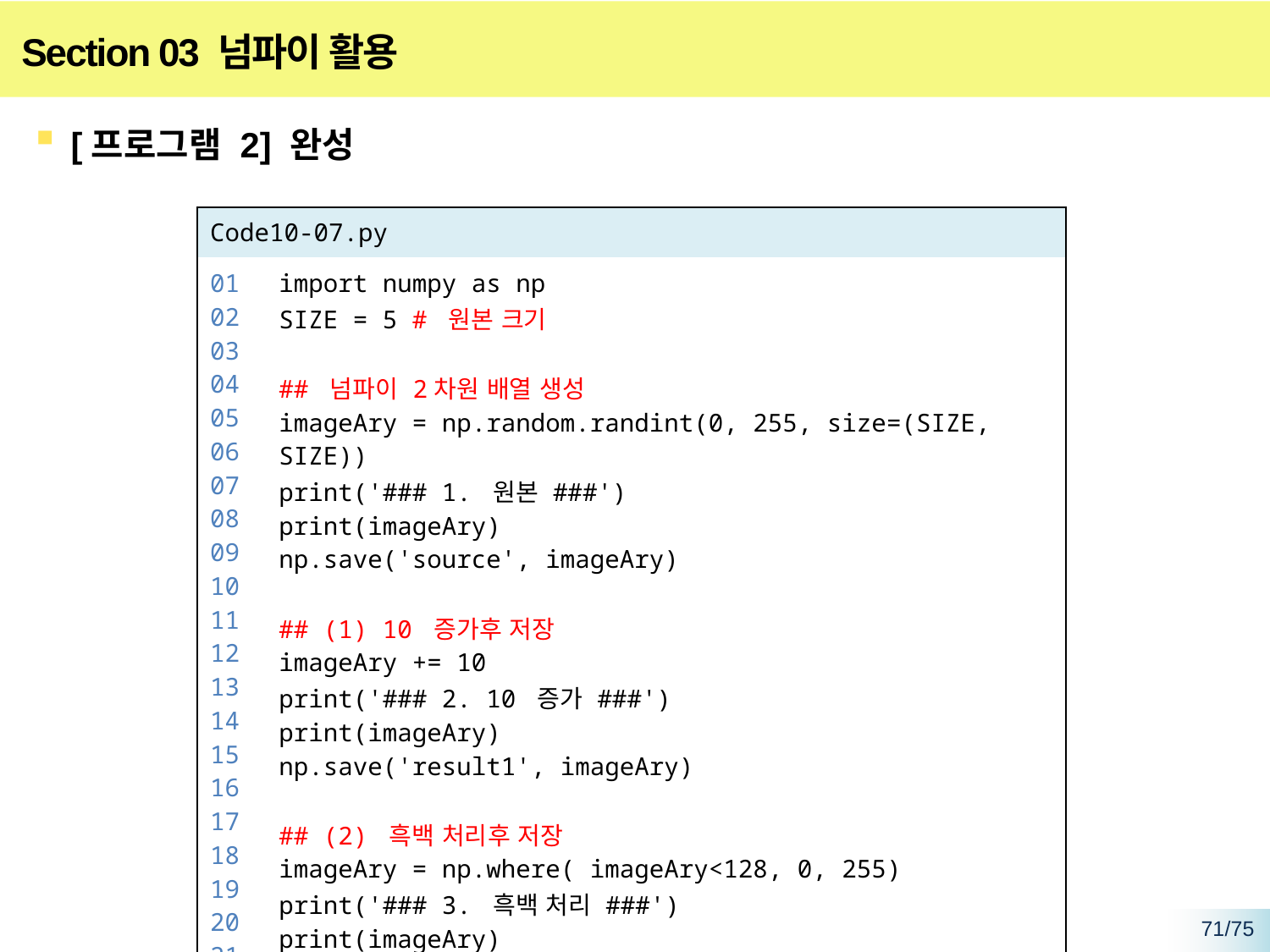

# Section 03 넘파이 활용
[프로그램 2] 완성

| Code10-07.py |  |
| --- | --- |
| 01 02 03 04 05 06 07 08 09 10 11 12 13 14 15 16 17 18 19 20 21 | import numpy as np SIZE = 5 # 원본 크기 ## 넘파이 2차원 배열 생성 imageAry = np.random.randint(0, 255, size=(SIZE, SIZE)) print('### 1. 원본 ###') print(imageAry) np.save('source', imageAry) ## (1) 10 증가후 저장 imageAry += 10 print('### 2. 10 증가 ###') print(imageAry) np.save('result1', imageAry) ## (2) 흑백 처리후 저장 imageAry = np.where( imageAry<128, 0, 255) print('### 3. 흑백 처리 ###') print(imageAry) np.save('result2', imageAry) |